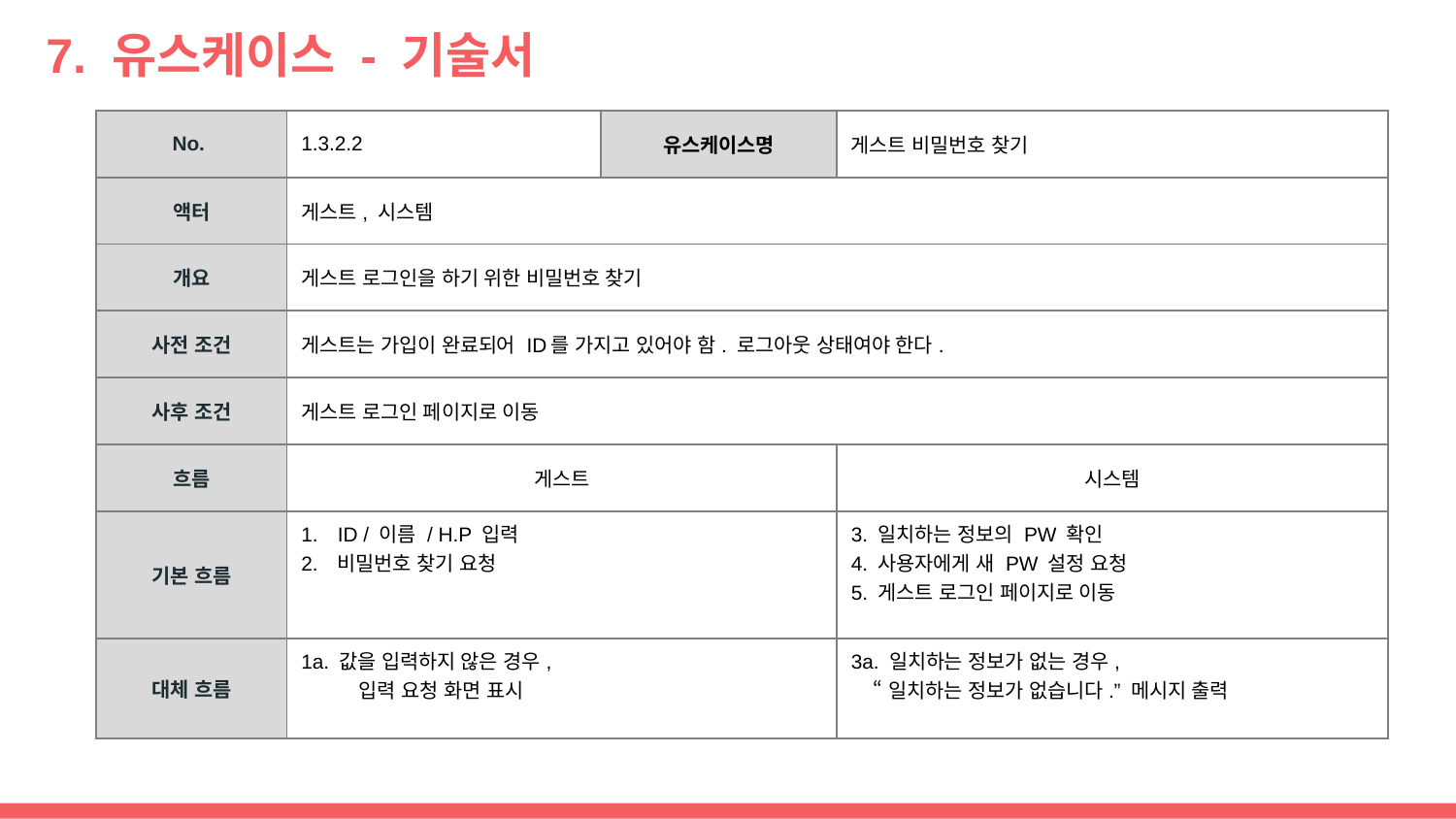

# 7. 유스케이스 - 기술서
| No. | 1.3.2.2 | 유스케이스명 | 게스트 비밀번호 찾기 |
| --- | --- | --- | --- |
| 액터 | 게스트, 시스템 |  |  |
| 개요 | 게스트 로그인을 하기 위한 비밀번호 찾기 |  |  |
| 사전 조건 | 게스트는 가입이 완료되어 ID를 가지고 있어야 함. 로그아웃 상태여야 한다. |  |  |
| 사후 조건 | 게스트 로그인 페이지로 이동 |  |  |
| 흐름 | 게스트 |  | 시스템 |
| 기본 흐름 | ID / 이름 / H.P 입력 비밀번호 찾기 요청 |  | 3. 일치하는 정보의 PW 확인 4. 사용자에게 새 PW 설정 요청 5. 게스트 로그인 페이지로 이동 |
| 대체 흐름 | 1a. 값을 입력하지 않은 경우, 입력 요청 화면 표시 |  | 3a. 일치하는 정보가 없는 경우, “일치하는 정보가 없습니다.” 메시지 출력 |